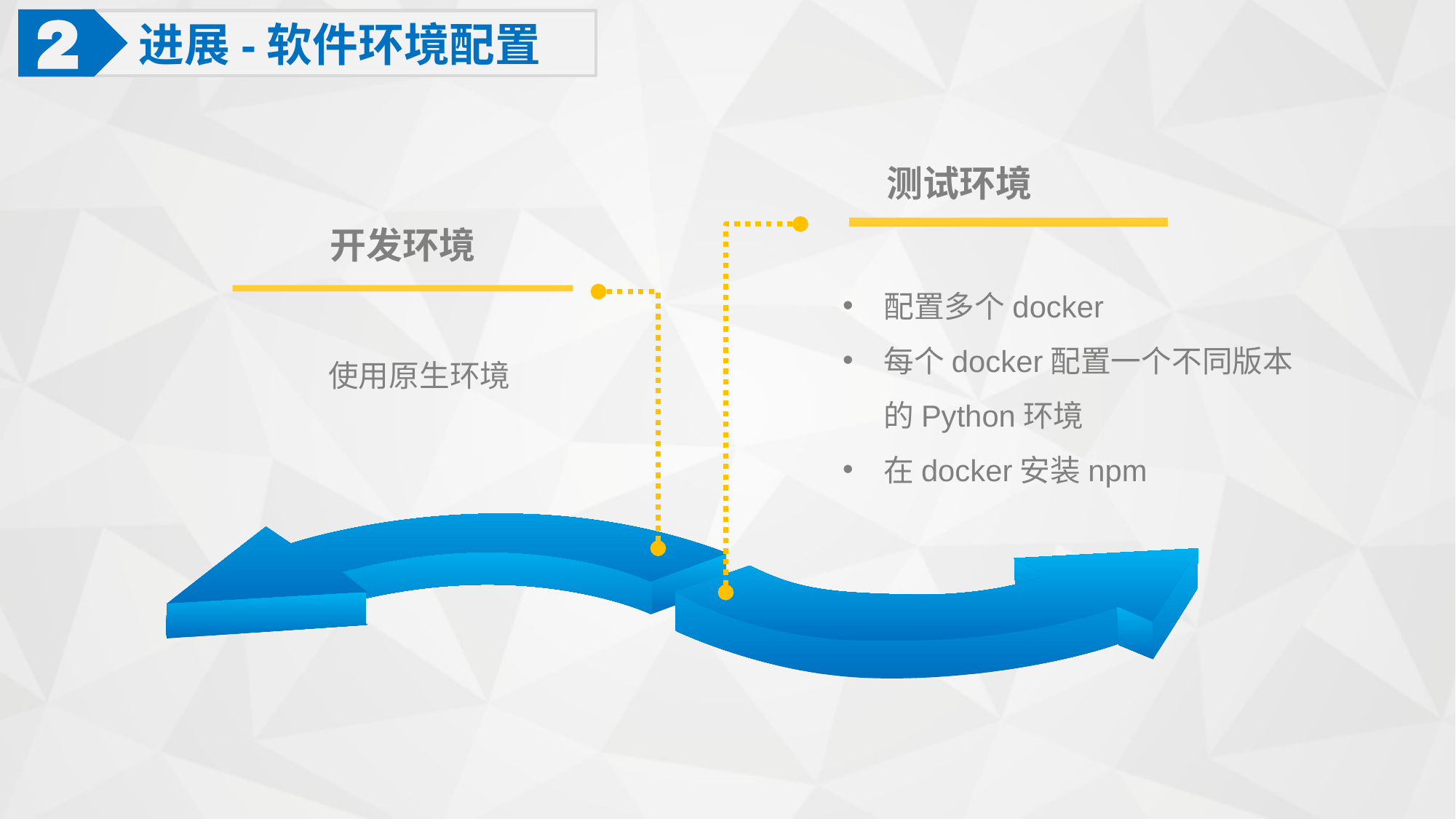

2

进展-软件环境配置
测试环境
开发环境

配置多个docker
每个docker配置一个不同版本的Python环境
在docker安装npm

使用原生环境